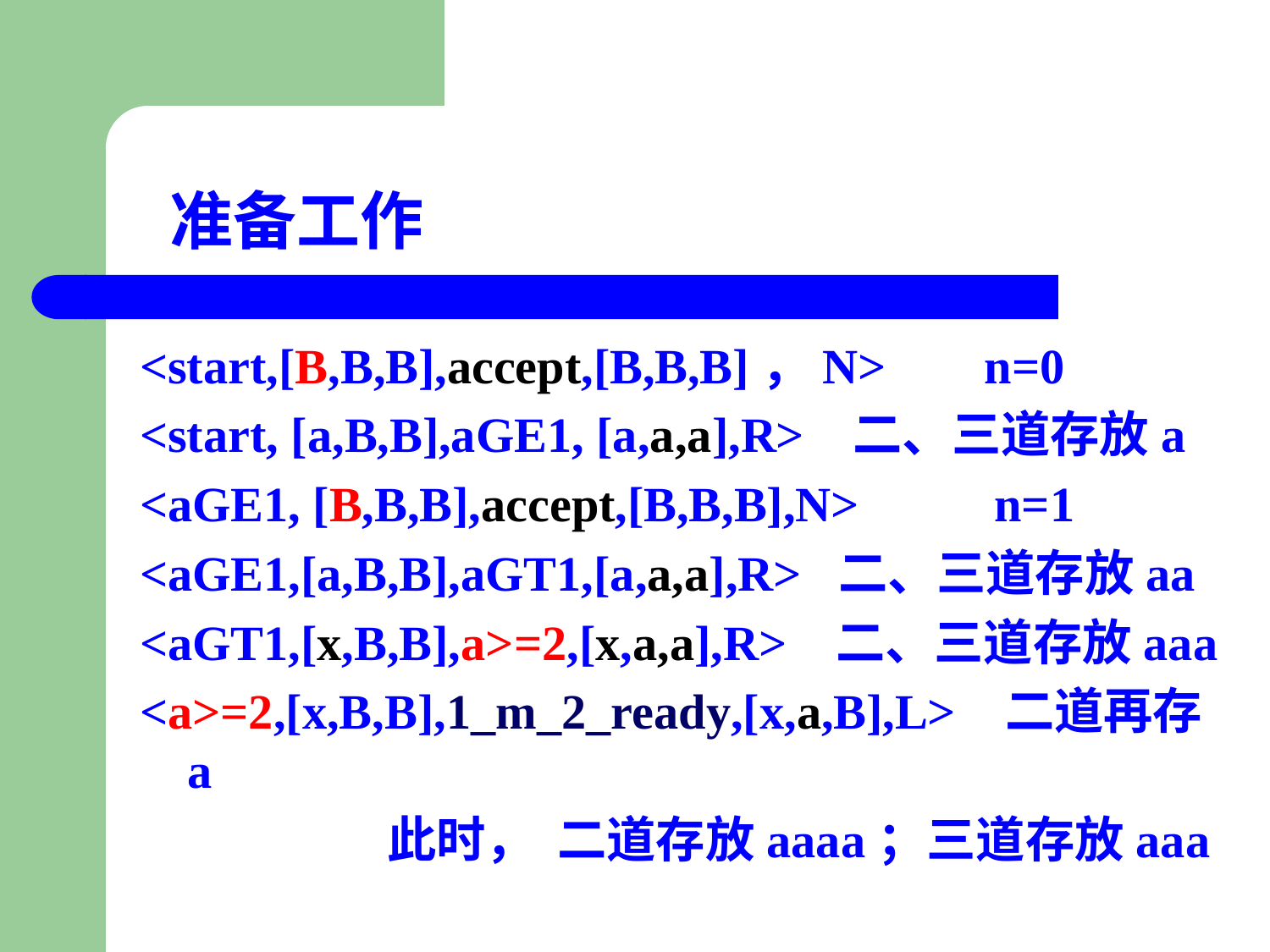

准备工作
<start,[B,B,B],accept,[B,B,B]，N>        n=0
<start, [a,B,B],aGE1, [a,a,a],R>   二、三道存放a
<aGE1, [B,B,B],accept,[B,B,B],N>           n=1
<aGE1,[a,B,B],aGT1,[a,a,a],R>  二、三道存放aa
<aGT1,[x,B,B],a>=2,[x,a,a],R>   二、三道存放aaa
<a>=2,[x,B,B],1_m_2_ready,[x,a,B],L>   二道再存a
                     此时，  二道存放aaaa；三道存放aaa